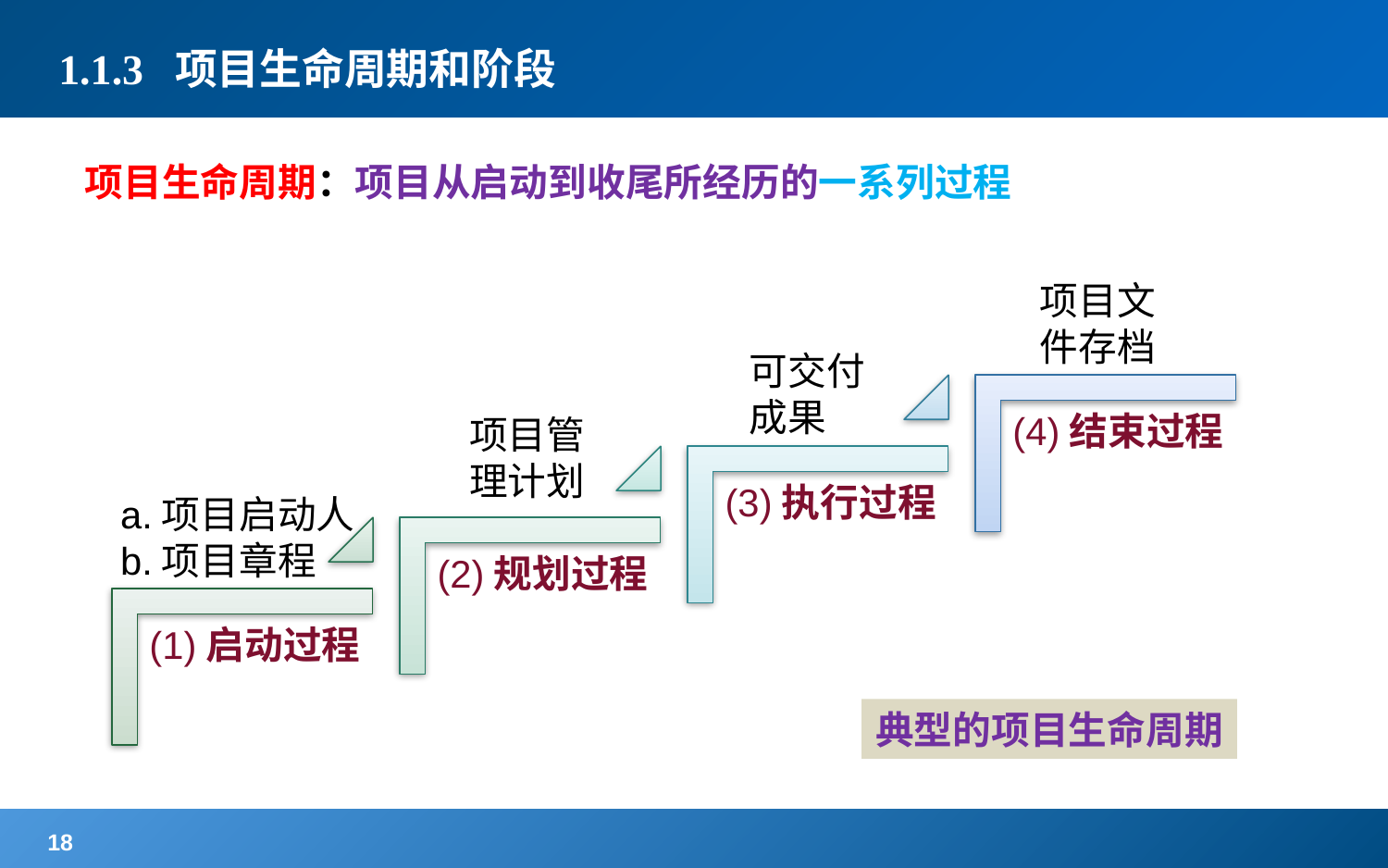

# 1.1.3  项目生命周期和阶段
项目生命周期：项目从启动到收尾所经历的一系列过程
项目文件存档
可交付成果
(1)启动过程
(2)规划过程
(3)执行过程
(4)结束过程
项目管理计划
a.项目启动人
b.项目章程
典型的项目生命周期